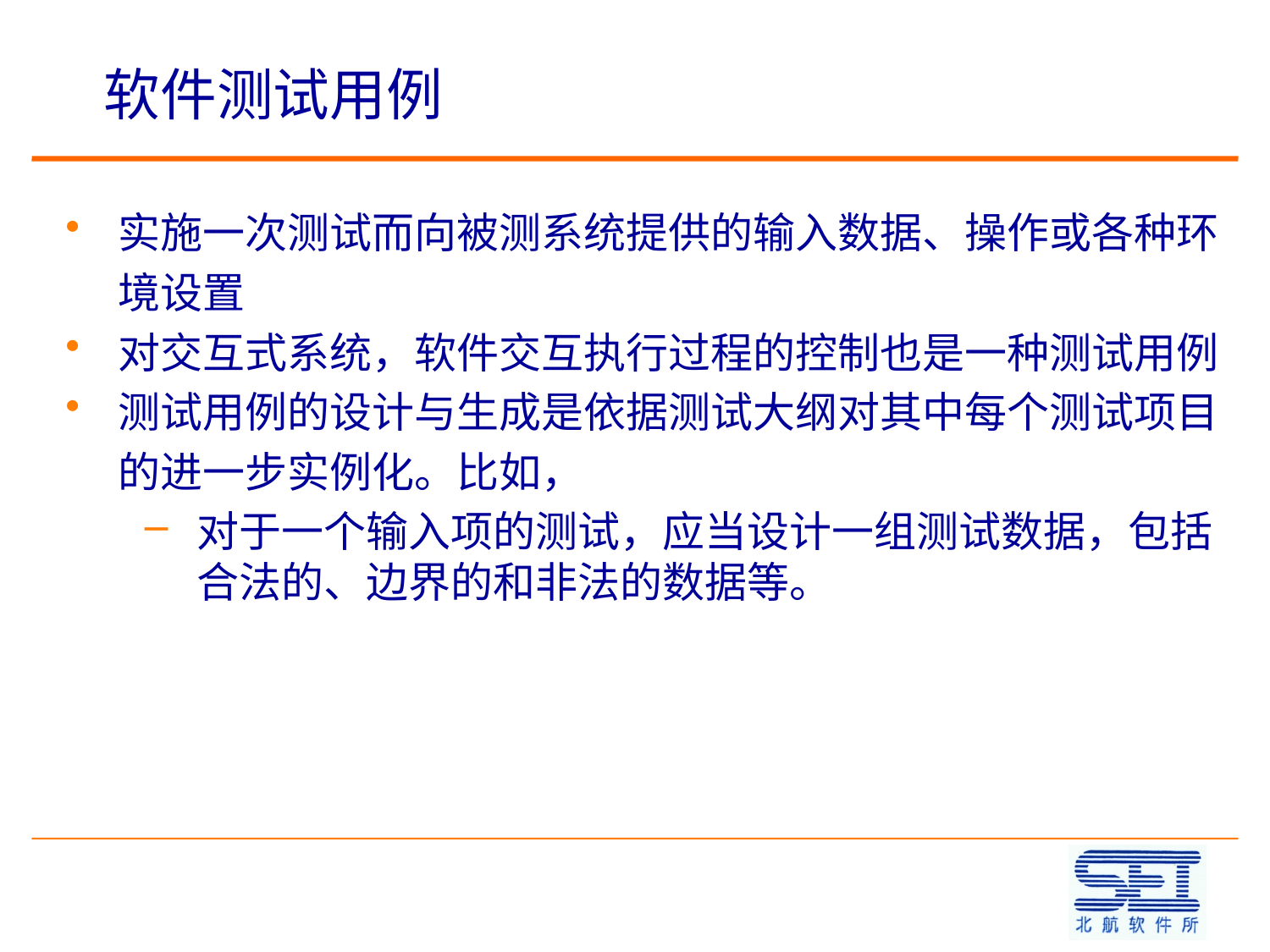

# 软件测试用例
实施一次测试而向被测系统提供的输入数据、操作或各种环境设置
对交互式系统，软件交互执行过程的控制也是一种测试用例
测试用例的设计与生成是依据测试大纲对其中每个测试项目的进一步实例化。比如，
对于一个输入项的测试，应当设计一组测试数据，包括合法的、边界的和非法的数据等。